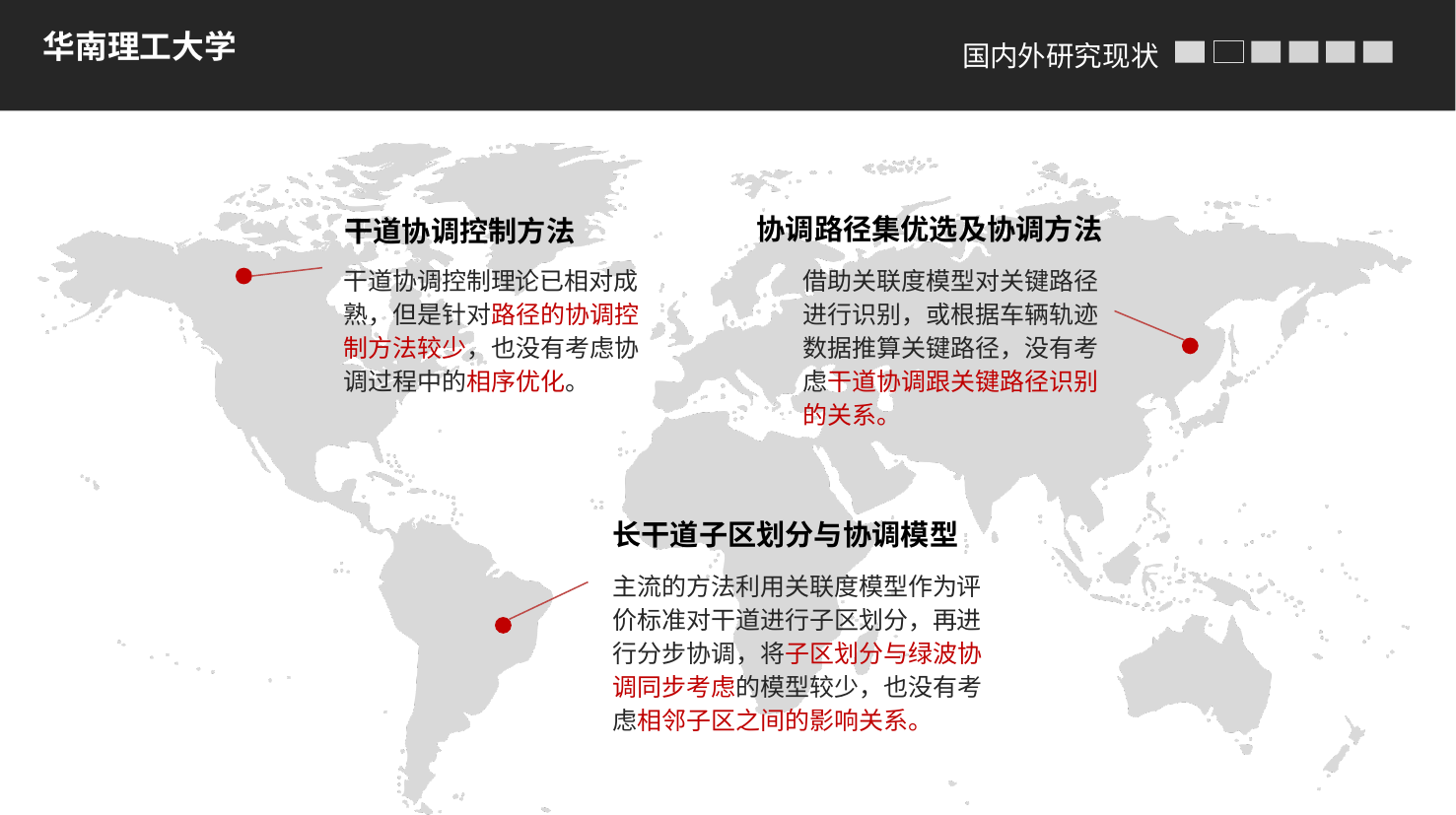

协调路径集优选及协调方法
干道协调控制方法
干道协调控制理论已相对成熟，但是针对路径的协调控制方法较少，也没有考虑协调过程中的相序优化。
借助关联度模型对关键路径进行识别，或根据车辆轨迹数据推算关键路径，没有考虑干道协调跟关键路径识别的关系。

长干道子区划分与协调模型
主流的方法利用关联度模型作为评价标准对干道进行子区划分，再进行分步协调，将子区划分与绿波协调同步考虑的模型较少，也没有考虑相邻子区之间的影响关系。